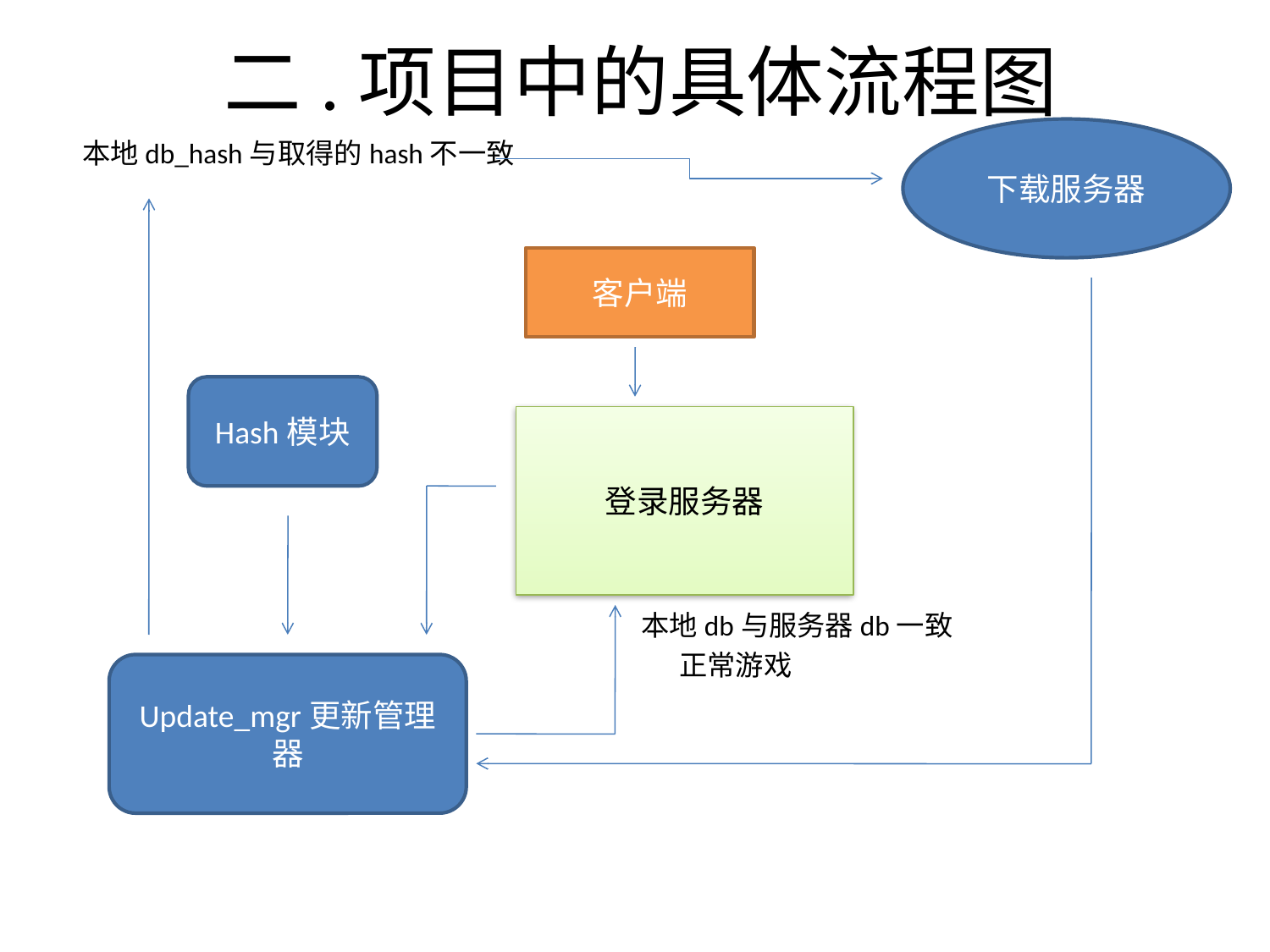

# 二.项目中的具体流程图
下载服务器
本地db_hash与取得的hash不一致

                                                                                       本地db与服务器db一致
                                                                                             正常游戏
客户端
Hash模块
登录服务器
Update_mgr更新管理器